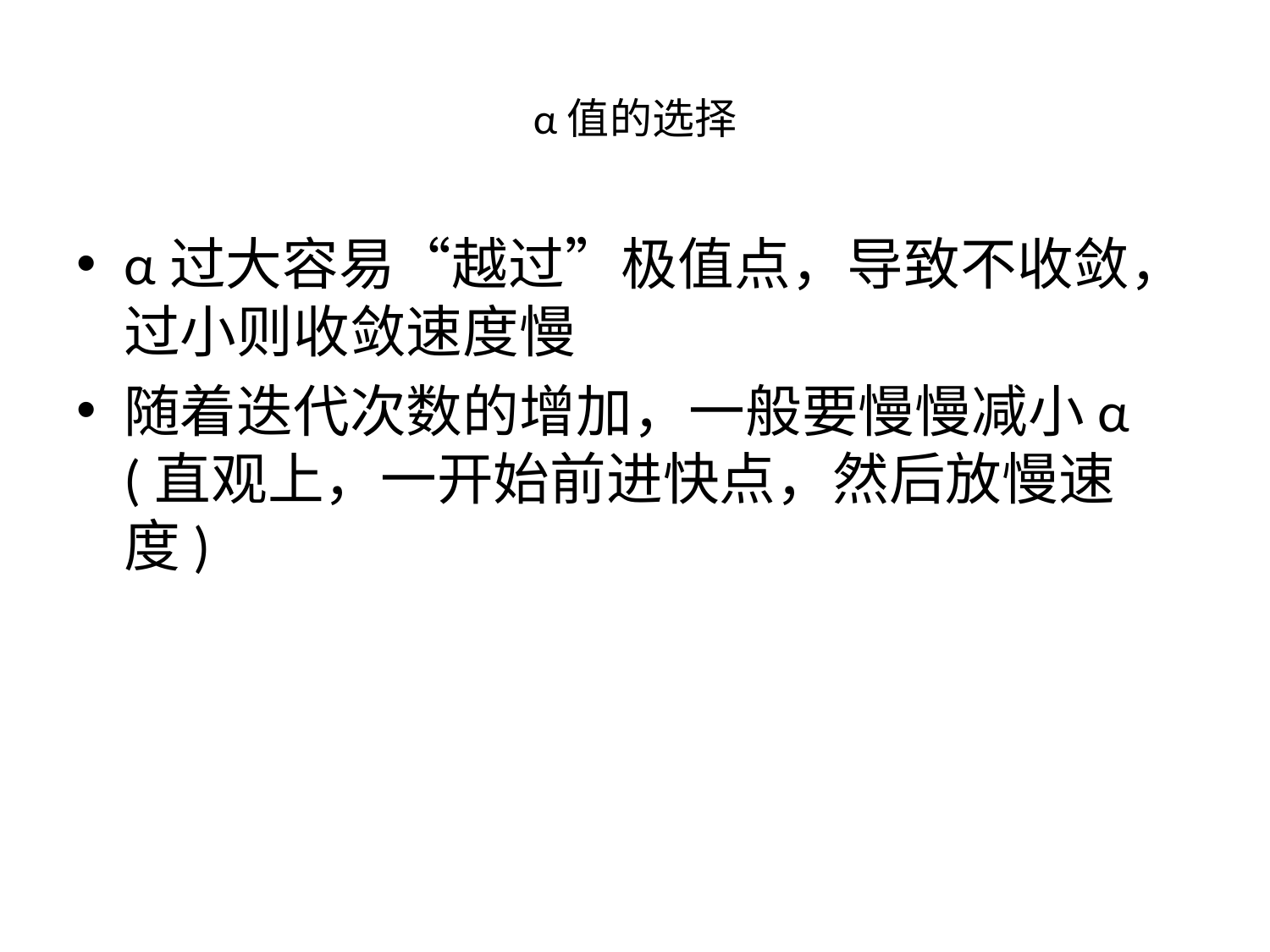

# α值的选择
α过大容易“越过”极值点，导致不收敛，过小则收敛速度慢
随着迭代次数的增加，一般要慢慢减小α (直观上，一开始前进快点，然后放慢速度)